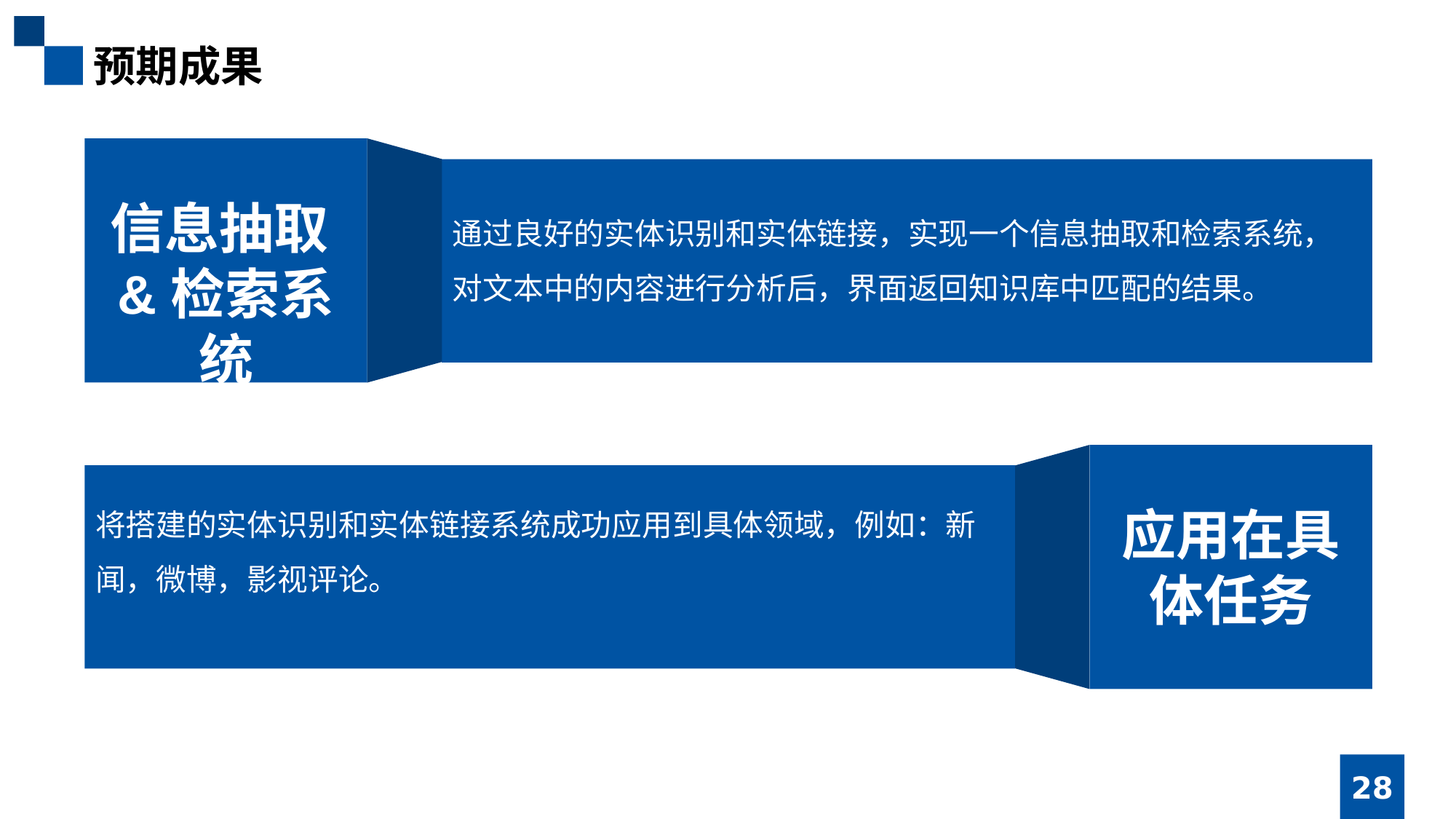

预期成果

信息抽取&检索系统
通过良好的实体识别和实体链接，实现一个信息抽取和检索系统，对文本中的内容进行分析后，界面返回知识库中匹配的结果。

将搭建的实体识别和实体链接系统成功应用到具体领域，例如：新闻，微博，影视评论。
应用在具体任务
28